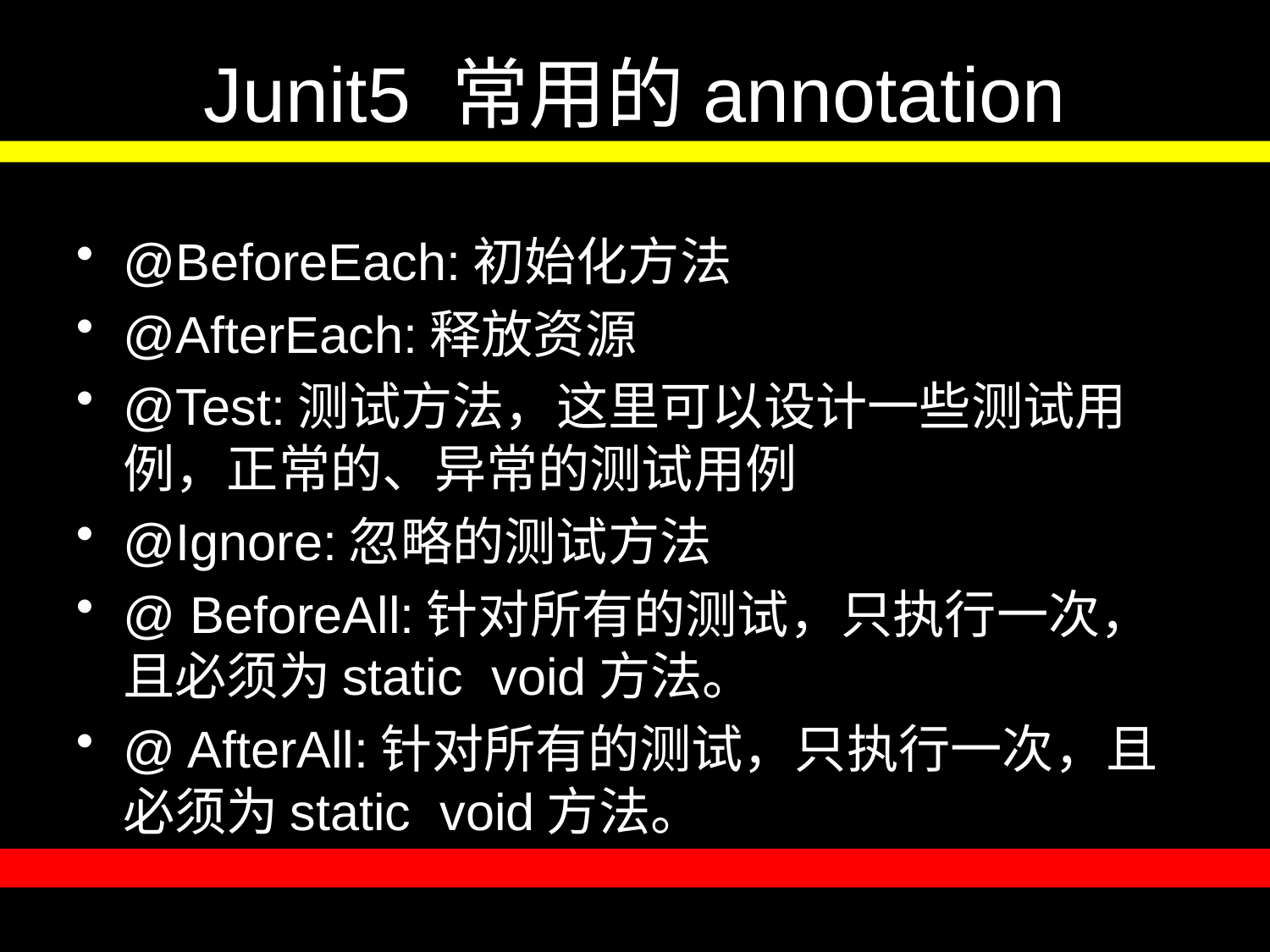

# Junit5 常用的annotation
@BeforeEach:初始化方法
@AfterEach:释放资源
@Test:测试方法，这里可以设计一些测试用例，正常的、异常的测试用例
@Ignore:忽略的测试方法
@ BeforeAll:针对所有的测试，只执行一次，且必须为static  void方法。
@ AfterAll:针对所有的测试，只执行一次，且必须为static  void方法。